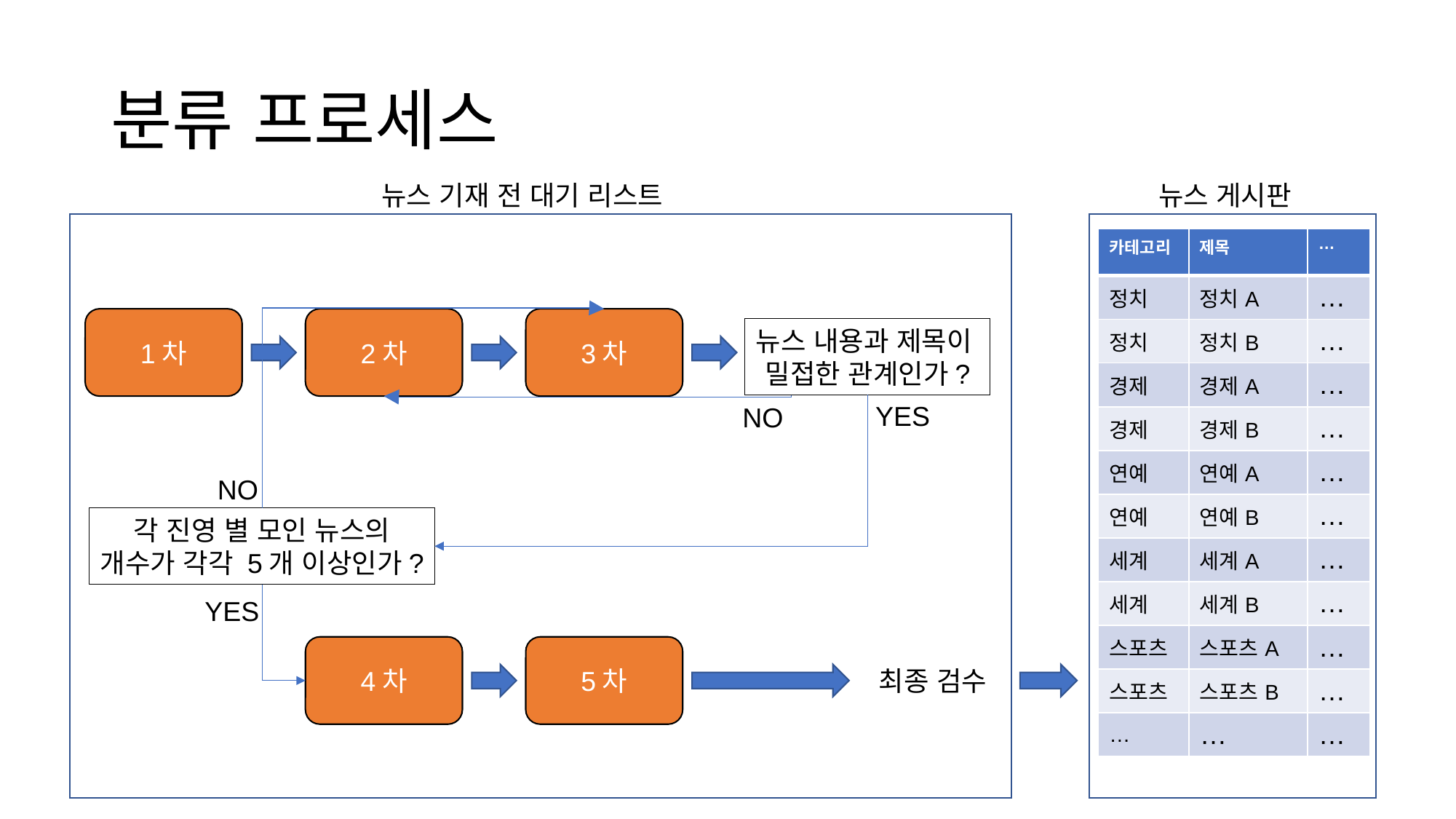

# 분류 프로세스
뉴스 기재 전 대기 리스트
뉴스 게시판

| 카테고리 | 제목 | … |
| --- | --- | --- |
| 정치 | 정치A | … |
| 정치 | 정치B | … |
| 경제 | 경제A | … |
| 경제 | 경제B | … |
| 연예 | 연예A | … |
| 연예 | 연예B | … |
| 세계 | 세계A | … |
| 세계 | 세계B | … |
| 스포츠 | 스포츠A | … |
| 스포츠 | 스포츠B | … |
| … | … | … |
1차
2차
3차
뉴스 내용과 제목이
밀접한 관계인가?

YES
NO
NO
각 진영 별 모인 뉴스의
개수가 각각 5개 이상인가?
YES
4차
5차
최종 검수